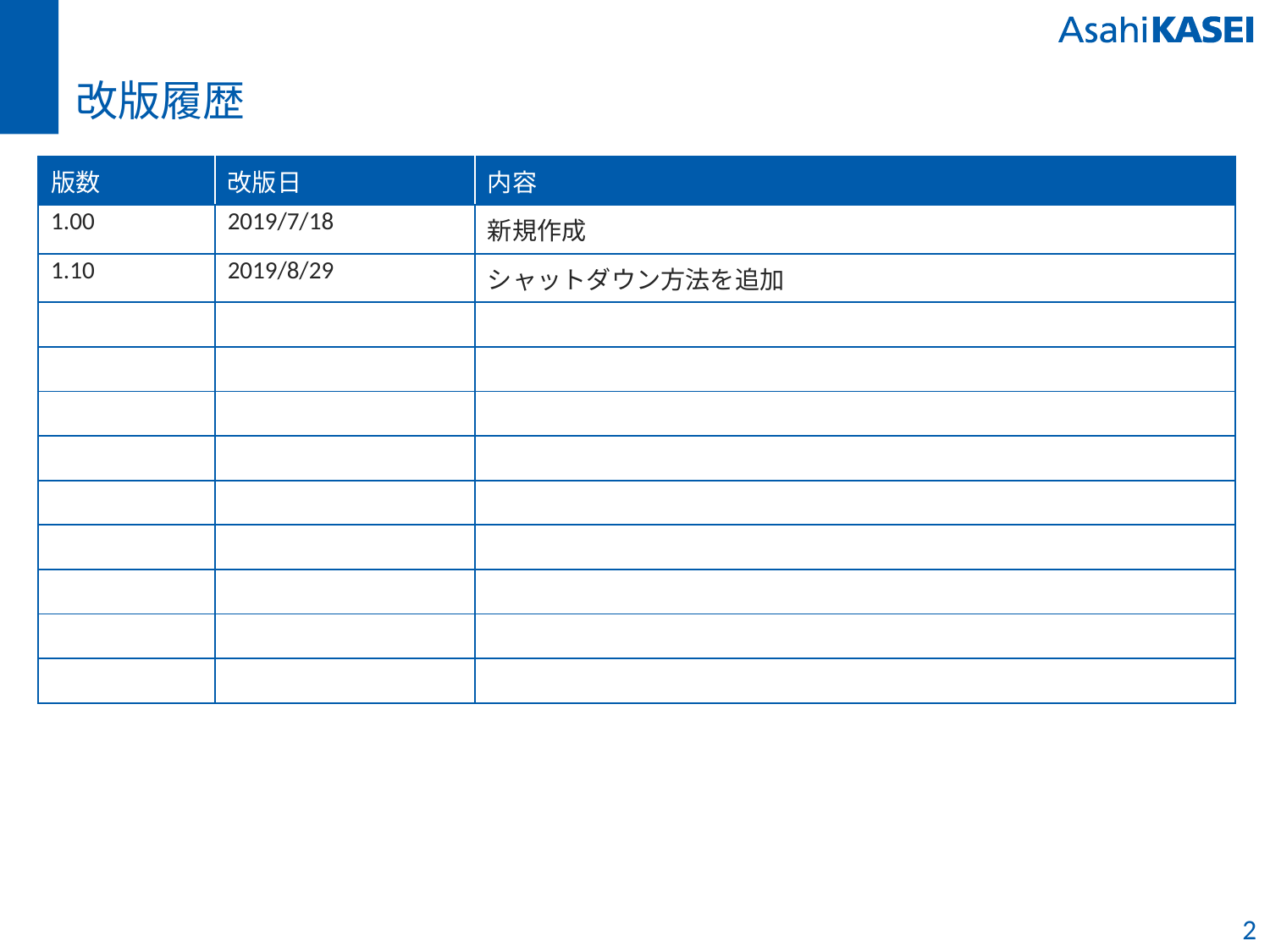

# 改版履歴
| 版数 | 改版日 | 内容 |
| --- | --- | --- |
| 1.00 | 2019/7/18 | 新規作成 |
| 1.10 | 2019/8/29 | シャットダウン方法を追加 |
|  |  |  |
|  |  |  |
|  |  |  |
|  |  |  |
|  |  |  |
|  |  |  |
|  |  |  |
|  |  |  |
|  |  |  |